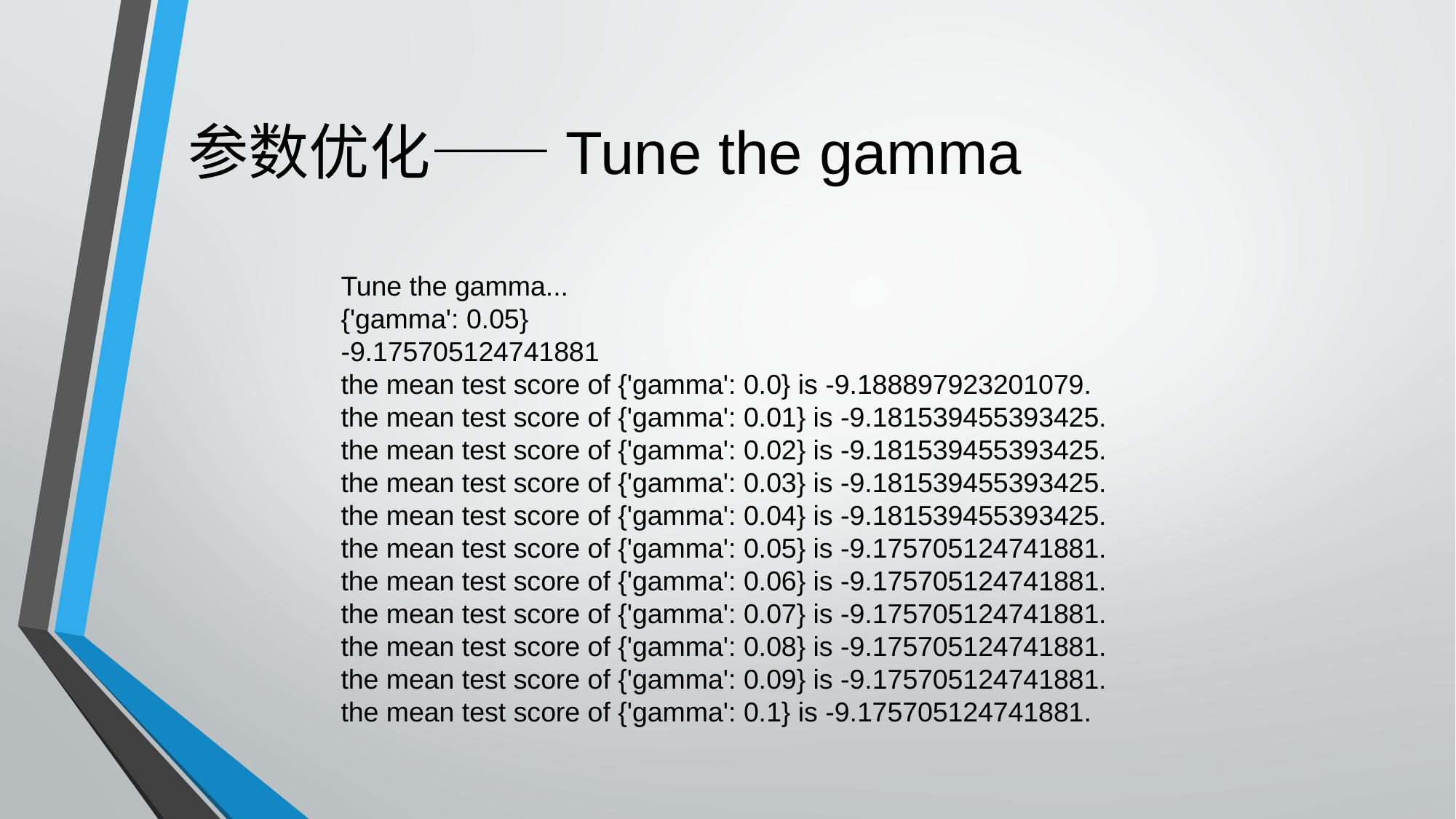

# 参数优化——Tune the gamma
Tune the gamma...
{'gamma': 0.05}
-9.175705124741881
the mean test score of {'gamma': 0.0} is -9.188897923201079.
the mean test score of {'gamma': 0.01} is -9.181539455393425.
the mean test score of {'gamma': 0.02} is -9.181539455393425.
the mean test score of {'gamma': 0.03} is -9.181539455393425.
the mean test score of {'gamma': 0.04} is -9.181539455393425.
the mean test score of {'gamma': 0.05} is -9.175705124741881.
the mean test score of {'gamma': 0.06} is -9.175705124741881.
the mean test score of {'gamma': 0.07} is -9.175705124741881.
the mean test score of {'gamma': 0.08} is -9.175705124741881.
the mean test score of {'gamma': 0.09} is -9.175705124741881.
the mean test score of {'gamma': 0.1} is -9.175705124741881.